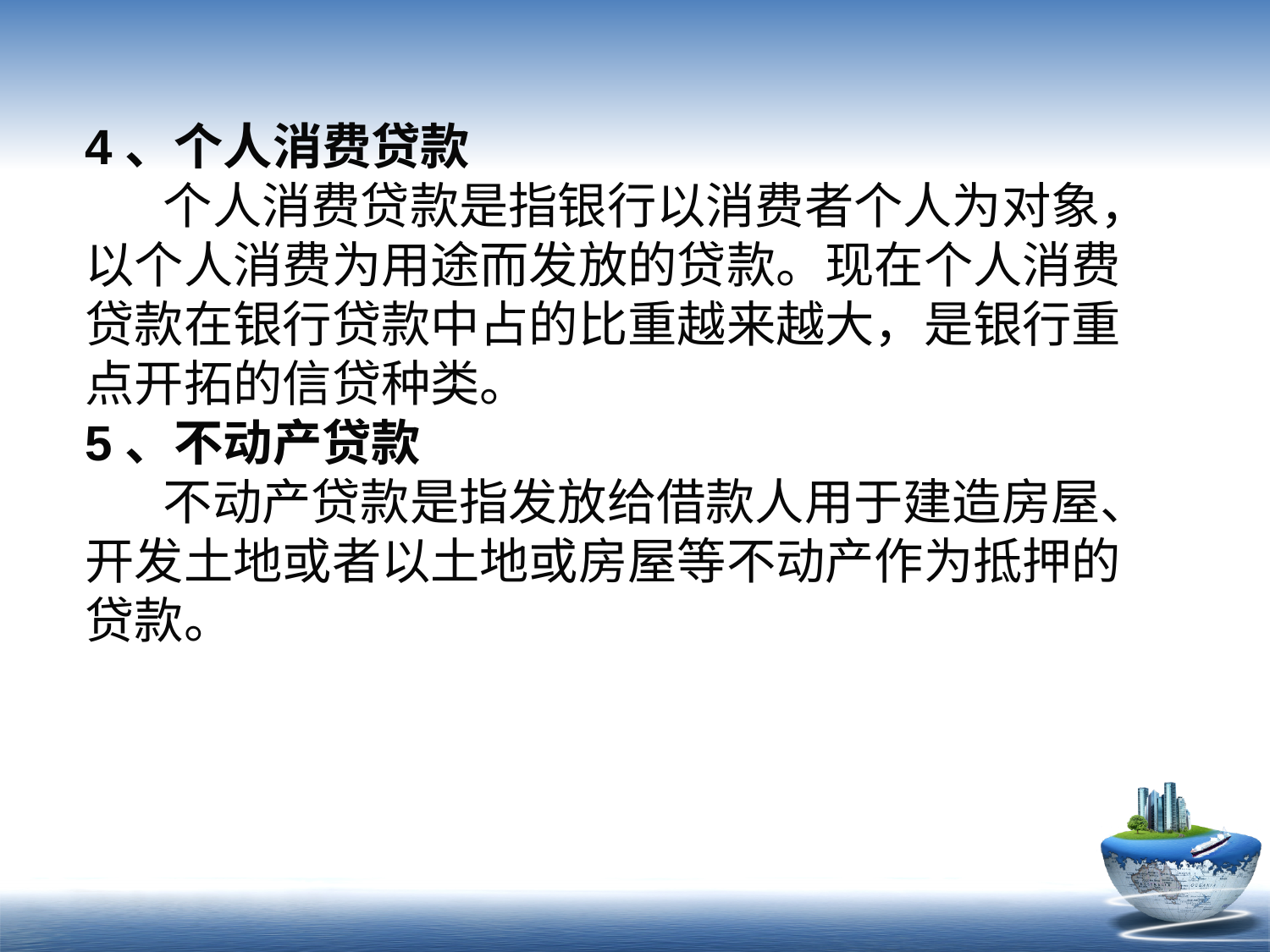

4、个人消费贷款
      个人消费贷款是指银行以消费者个人为对象，以个人消费为用途而发放的贷款。现在个人消费贷款在银行贷款中占的比重越来越大，是银行重点开拓的信贷种类。
5、不动产贷款
      不动产贷款是指发放给借款人用于建造房屋、开发土地或者以土地或房屋等不动产作为抵押的贷款。